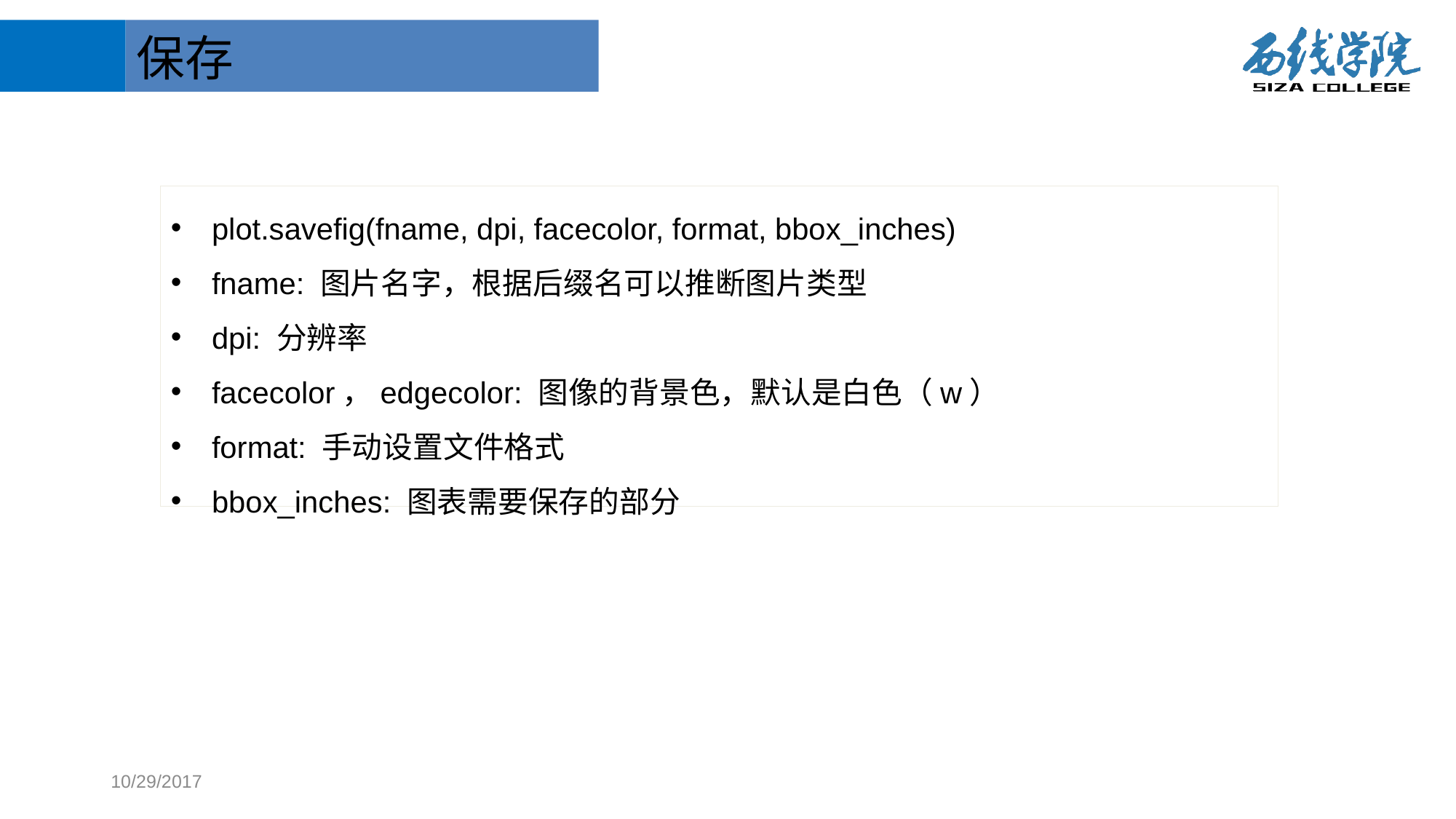

保存
plot.savefig(fname, dpi, facecolor, format, bbox_inches)
fname: 图片名字，根据后缀名可以推断图片类型
dpi: 分辨率
facecolor，edgecolor: 图像的背景色，默认是白色（w）
format: 手动设置文件格式
bbox_inches: 图表需要保存的部分
10/29/2017